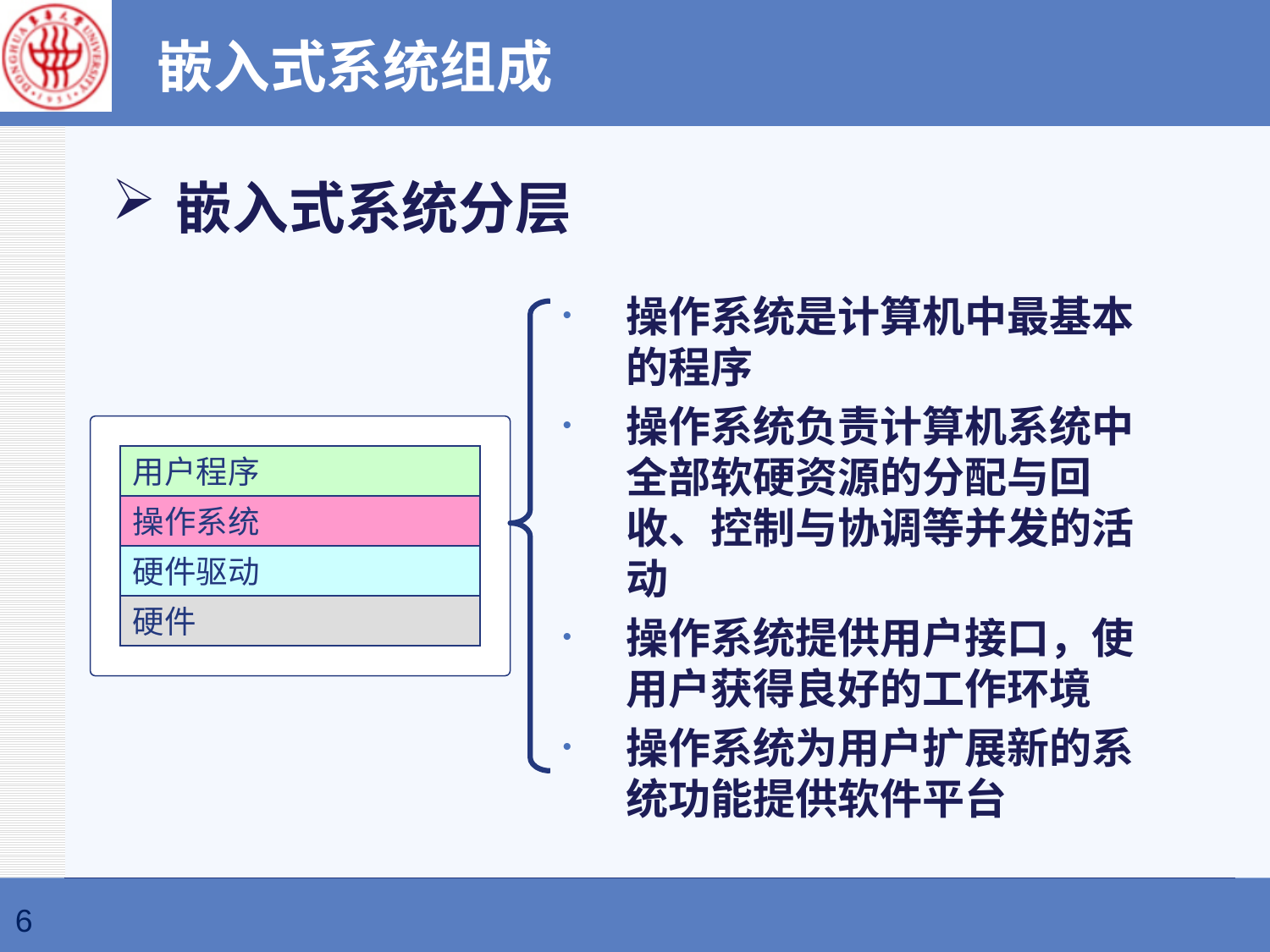

嵌入式系统组成
嵌入式系统分层
操作系统是计算机中最基本的程序
操作系统负责计算机系统中全部软硬资源的分配与回收、控制与协调等并发的活动
操作系统提供用户接口，使用户获得良好的工作环境
操作系统为用户扩展新的系统功能提供软件平台

用户程序
操作系统
硬件驱动
硬件